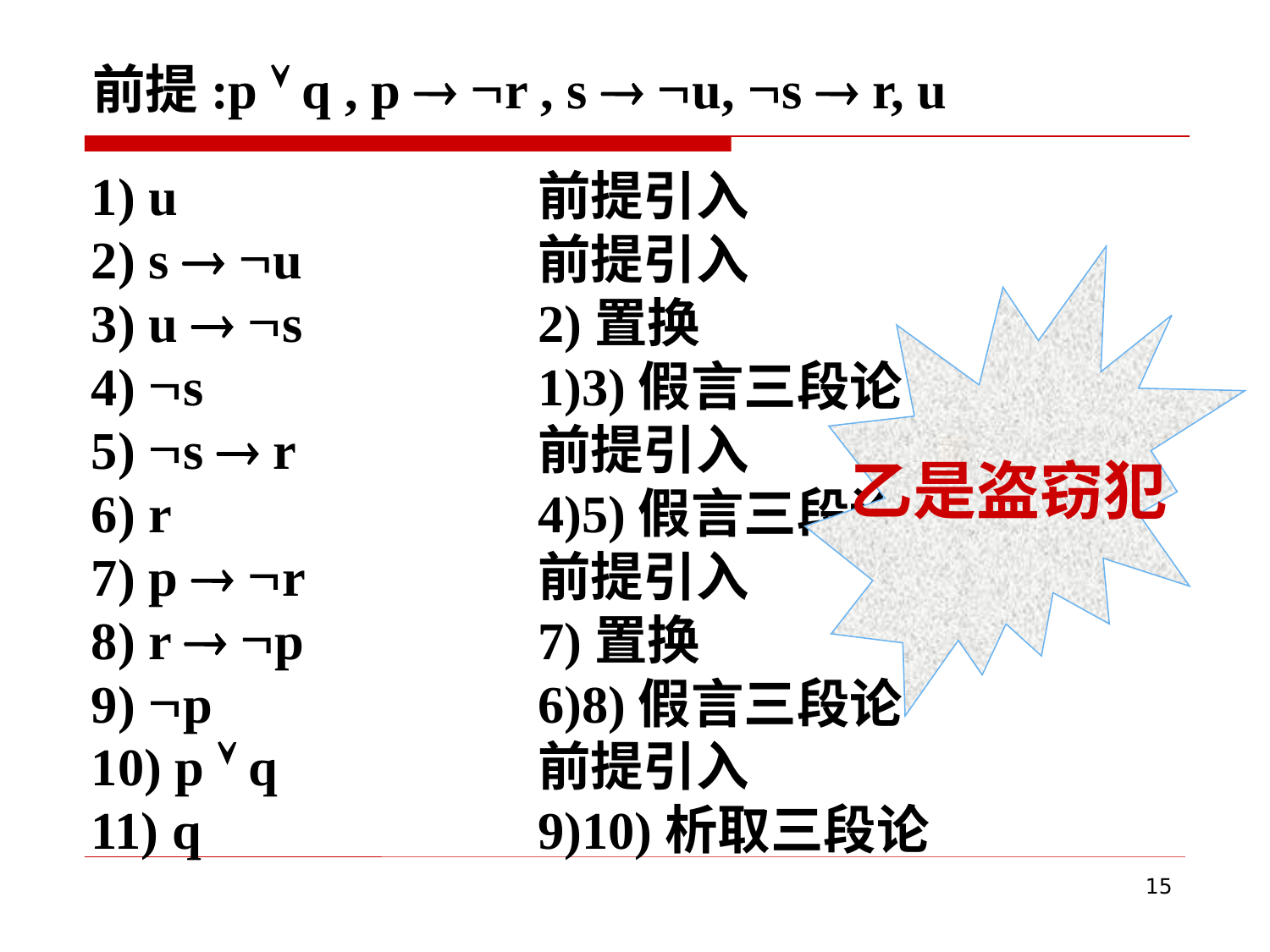

# 前提:p ∨ q , p → ¬r , s → ¬u, ¬s → r, u
1) u 			前提引入
2) s → ¬u 	         	前提引入
3) u → ¬s 		2)置换
4) ¬s			1)3)假言三段论
5) ¬s → r		前提引入
6) r			4)5)假言三段论
7) p → ¬r		前提引入
8) r → ¬p		7)置换
9) ¬p			6)8)假言三段论
10) p ∨ q 		前提引入
11) q			9)10)析取三段论
乙是盗窃犯
15